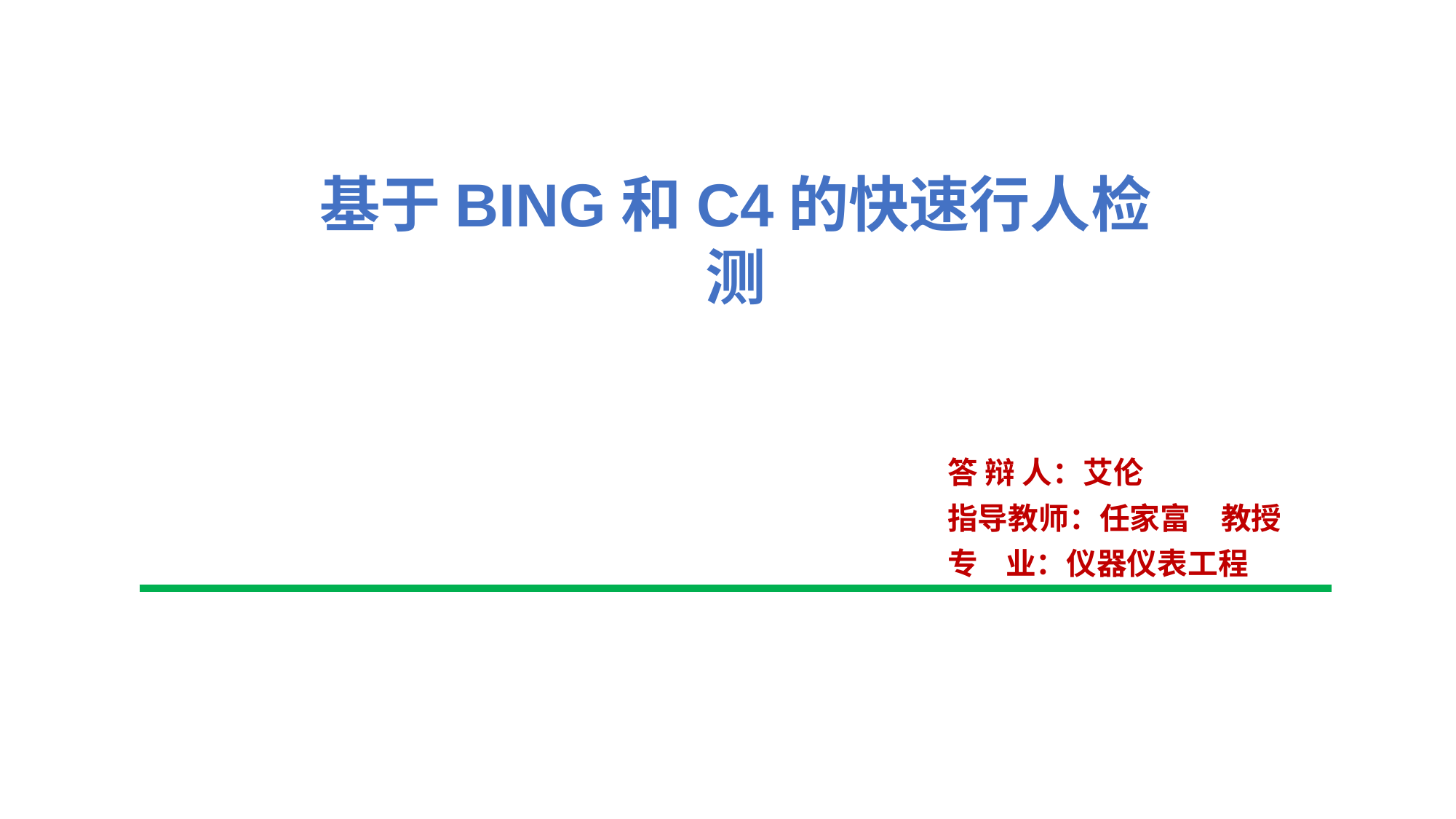

基于BING和C4的快速行人检测
答 辩 人：艾伦
指导教师：任家富　教授
专    业：仪器仪表工程